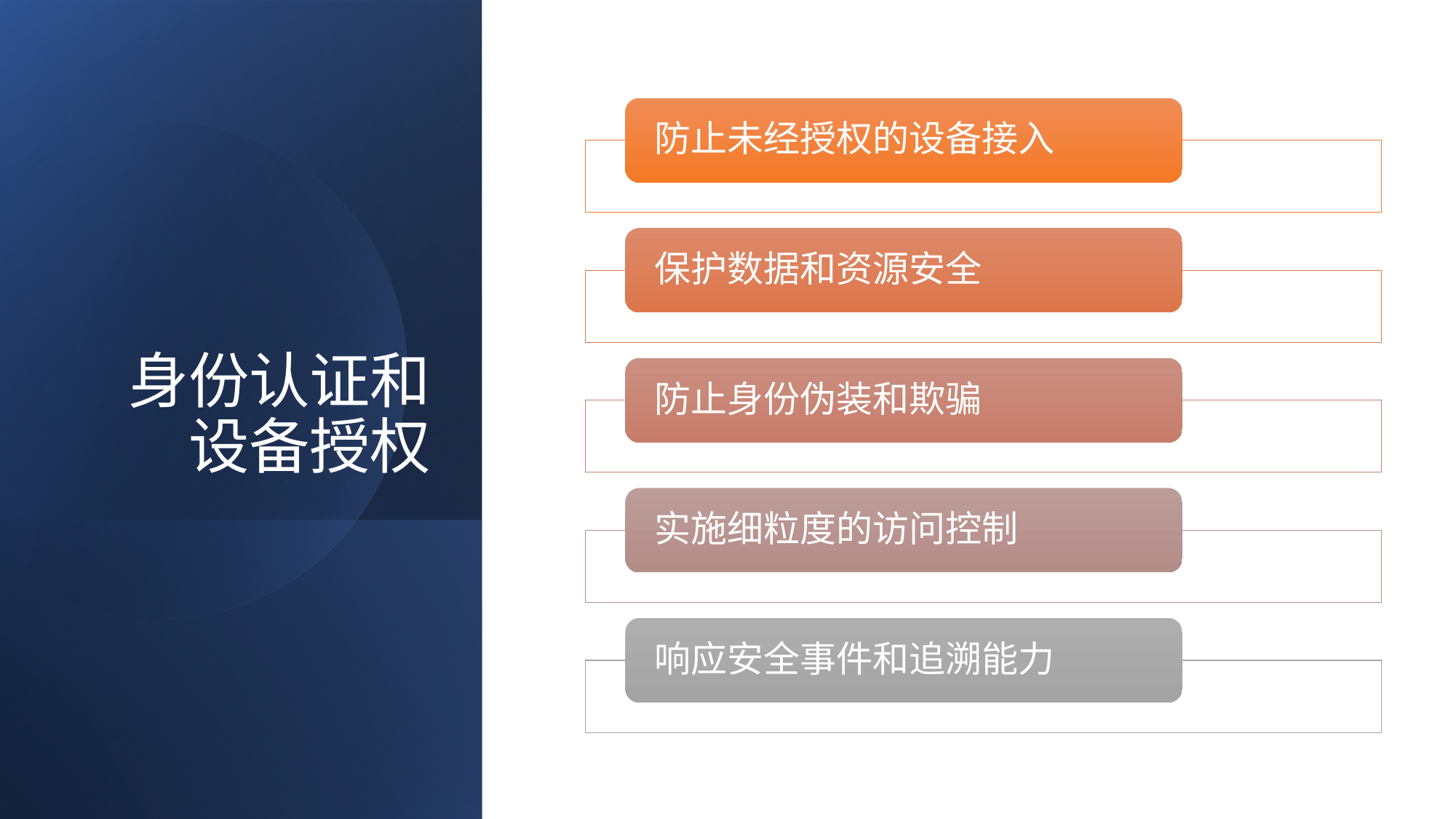

防止未经授权的设备接入
保护数据和资源安全
防止身份伪装和欺骗
实施细粒度的访问控制
响应安全事件和追溯能力

# 身份认证和设备授权